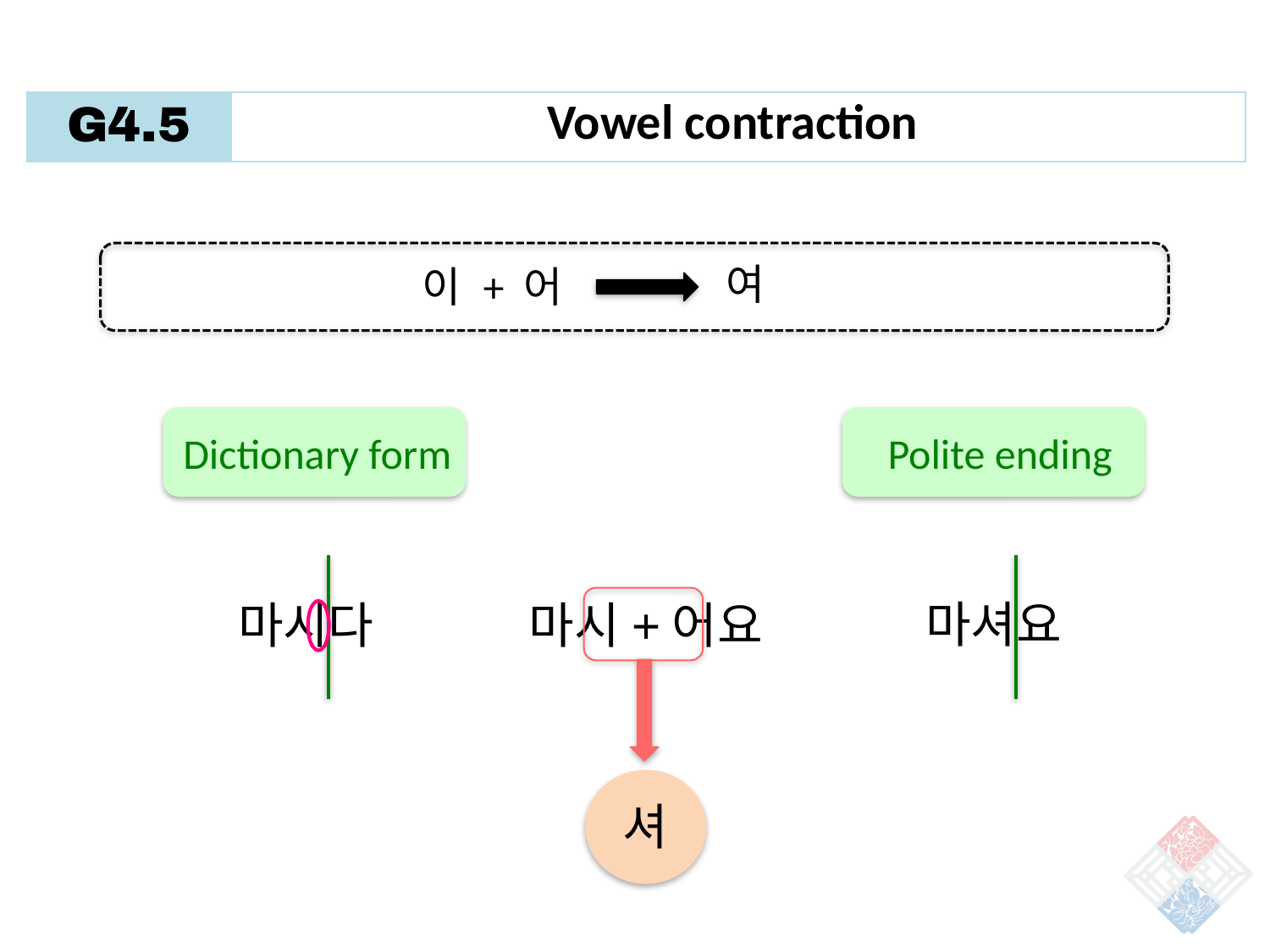

| G4.5 | Vowel contraction |
| --- | --- |

여
이 + 어

Dictionary form
Polite ending
마셔요
마시다
마시+어요

셔